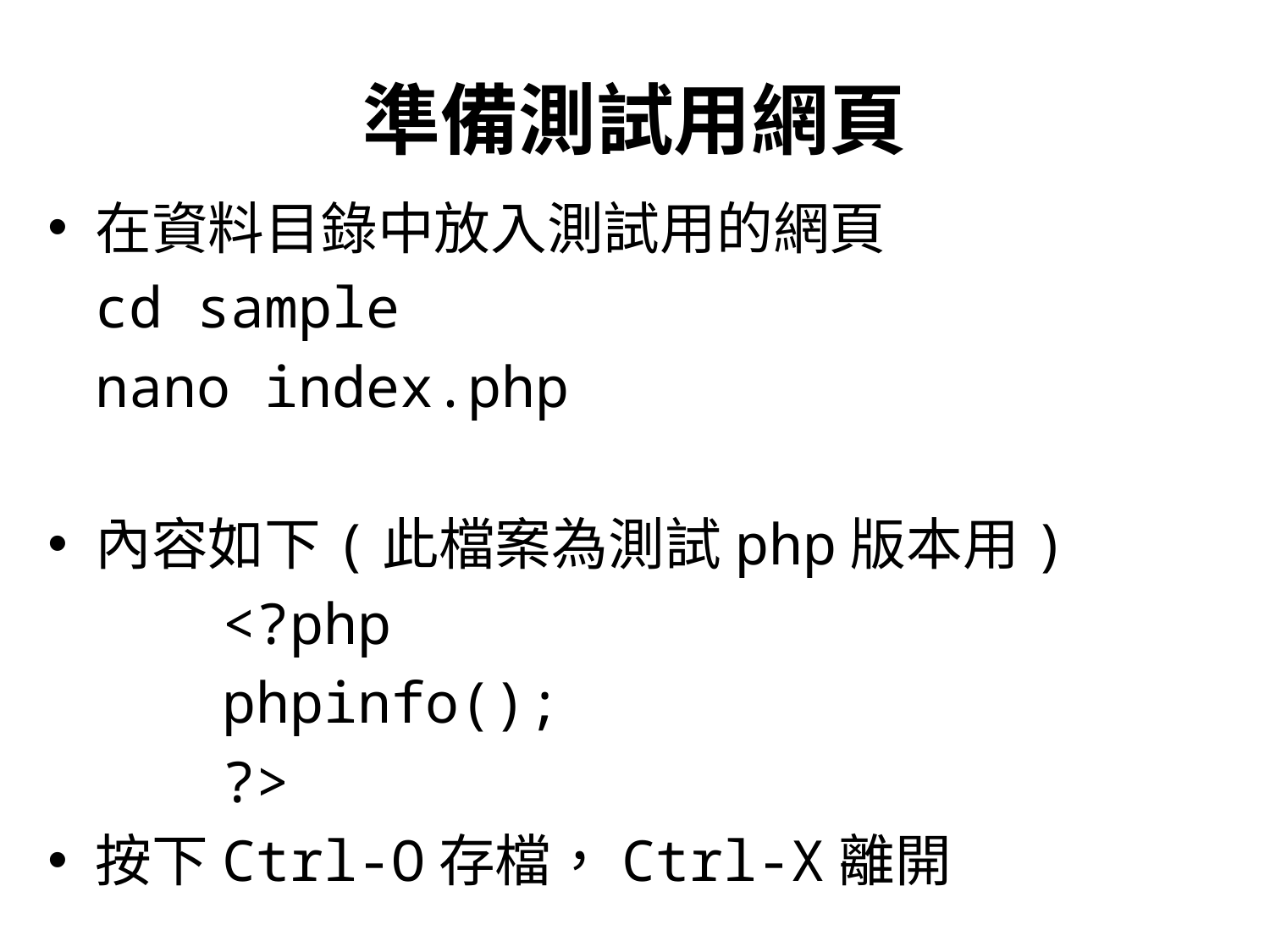

# 準備測試用網頁
在資料目錄中放入測試用的網頁
	cd sample
	nano index.php

內容如下(此檔案為測試php版本用)
		<?php
		phpinfo();
		?>
按下Ctrl-O存檔，Ctrl-X離開